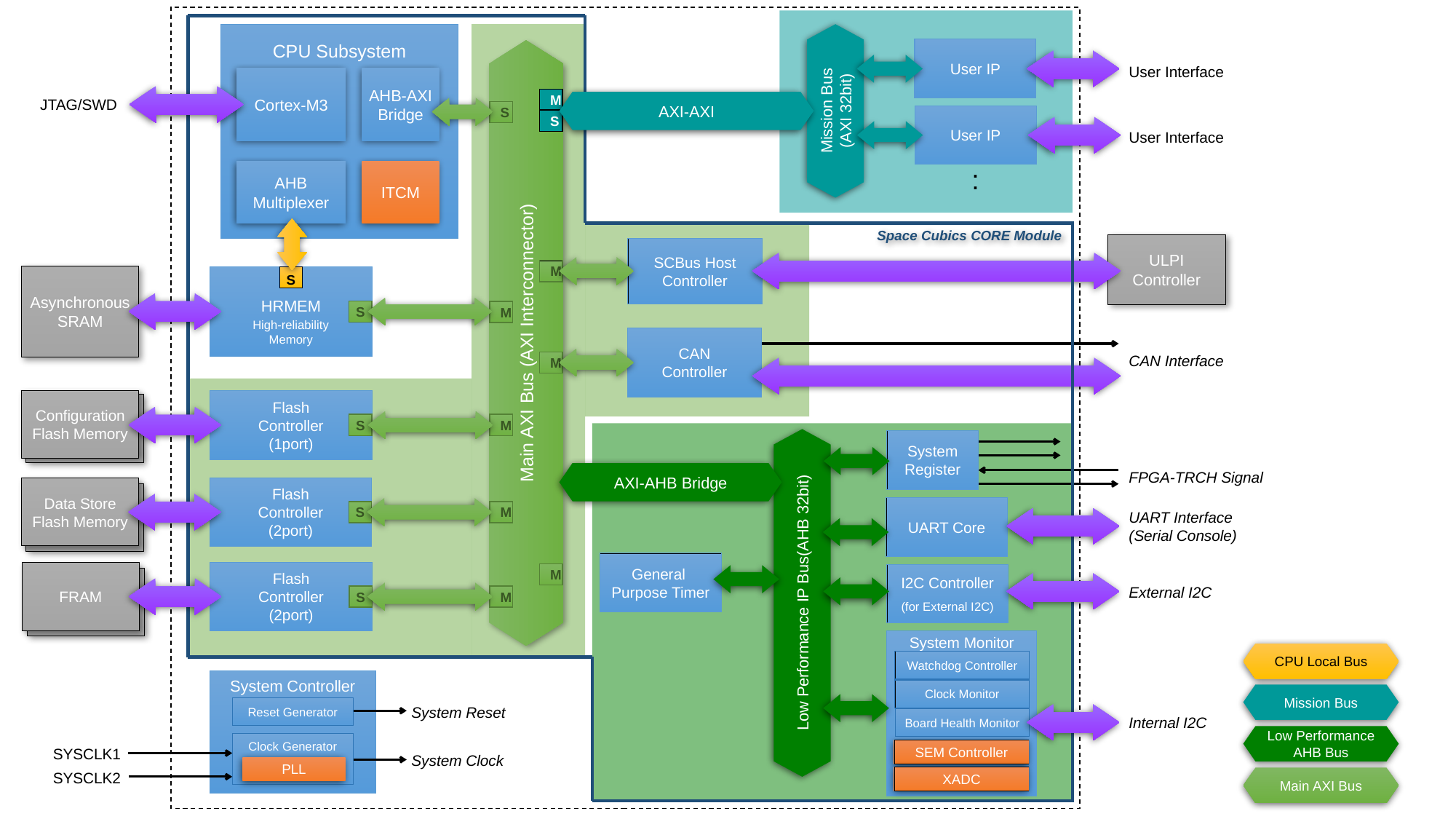

Mission Bus
(AXI 32bit)

CPU Subsystem
User IP

User Interface
AHB-AXI
Bridge
Cortex-M3

M
AXI-AXI
JTAG/SWD

S
User IP
S

User Interface
:
ITCM
AHB
Multiplexer

Space Cubics CORE Module

ULPI
Controller
SCBus Host
Controller

M
Asynchronous
SRAM
S

HRMEM

High-reliability
Memory

S
M
Main AXI Bus (AXI Interconnector)
CAN
Controller

CAN Interface
M

Configuration
Flash Memory
Flash
Controller
(1port)
Configuration
Flash Memory

S
M

Low Performance IP Bus(AHB 32bit)
System
Register

AXI-AHB Bridge
FPGA-TRCH Signal
Flash
Controller
(2port)
Data Store
Flash Memory
NOR Flash
Data Memory

UART Core

S
M

UART Interface
(Serial Console)

General
Purpose Timer
Flash
Controller
(2port)
FRAM
M
I2C Controller

(for External I2C)

NOR Flash
Data Memory

External I2C

S
M
System Monitor

CPU Local Bus
Watchdog Controller
System Controller
Clock Monitor
Mission Bus

Reset Generator
System Reset

Board Health Monitor
Internal I2C
Low Performance AHB Bus
Clock Generator
SEM Controller
SYSCLK1
System Clock
PLL
XADC
Main AXI Bus
SYSCLK2
ブロック図はFPGA開発者ガイドとテクニカルリファレンスマニュアルで同じものを使用しているため、片側を変更したらコピーすること